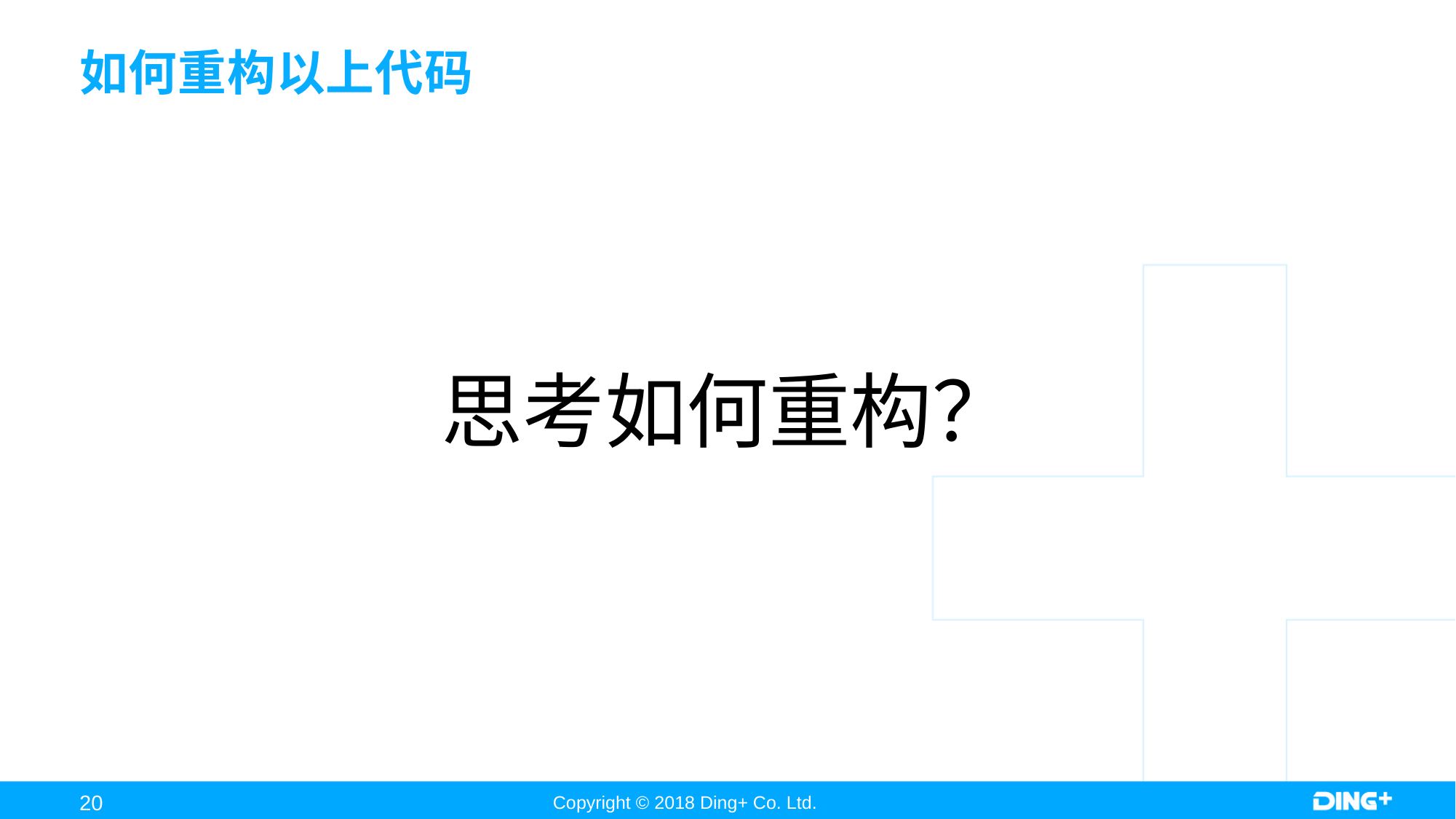

# 如何重构以上代码
思考如何重构？
20
Copyright © 2018 Ding+ Co. Ltd.